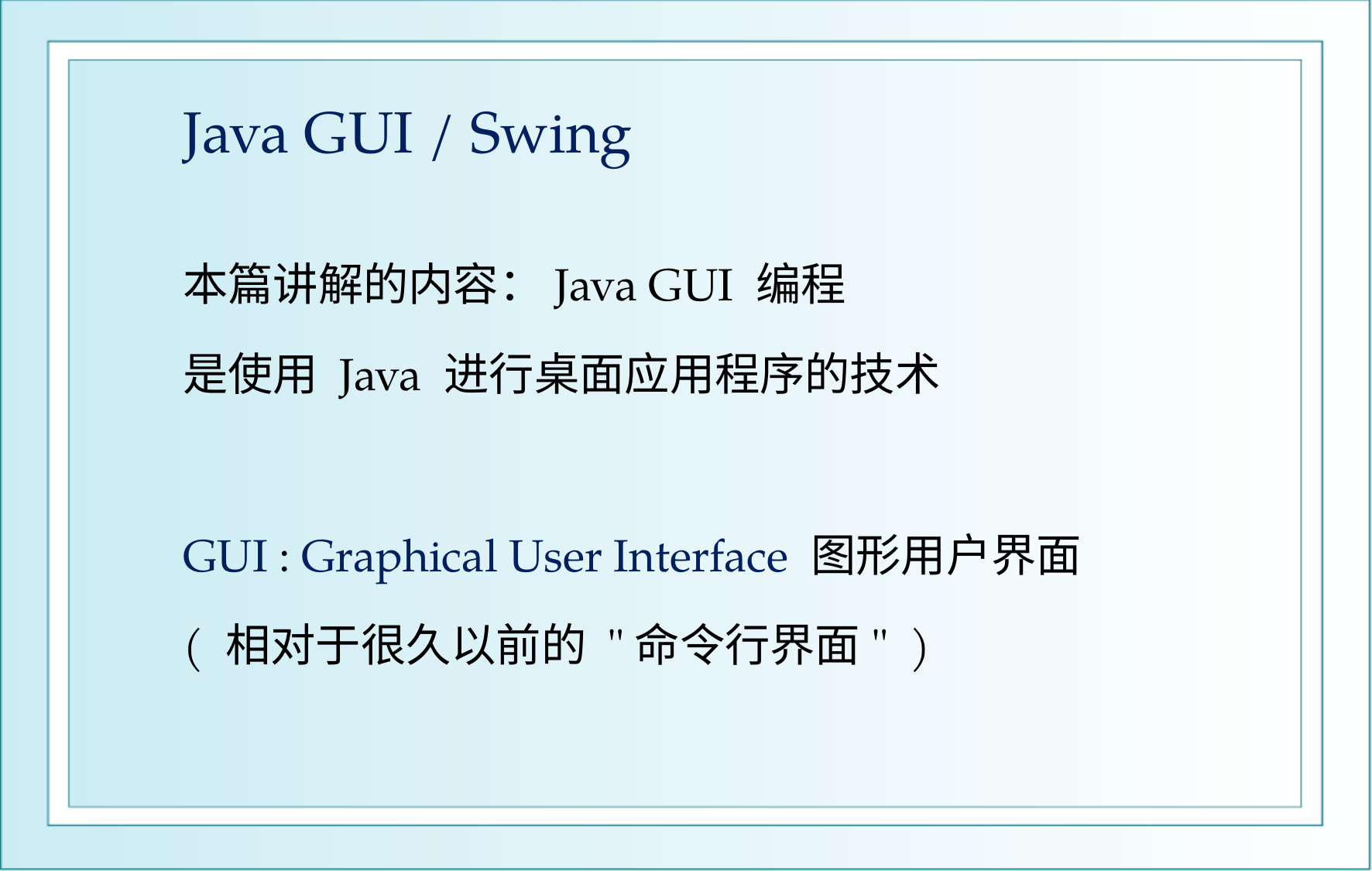

# Java GUI / Swing
本篇讲解的内容：Java GUI 编程
是使用 Java 进行桌面应用程序的技术

GUI : Graphical User Interface 图形用户界面
( 相对于很久以前的 "命令行界面"  )